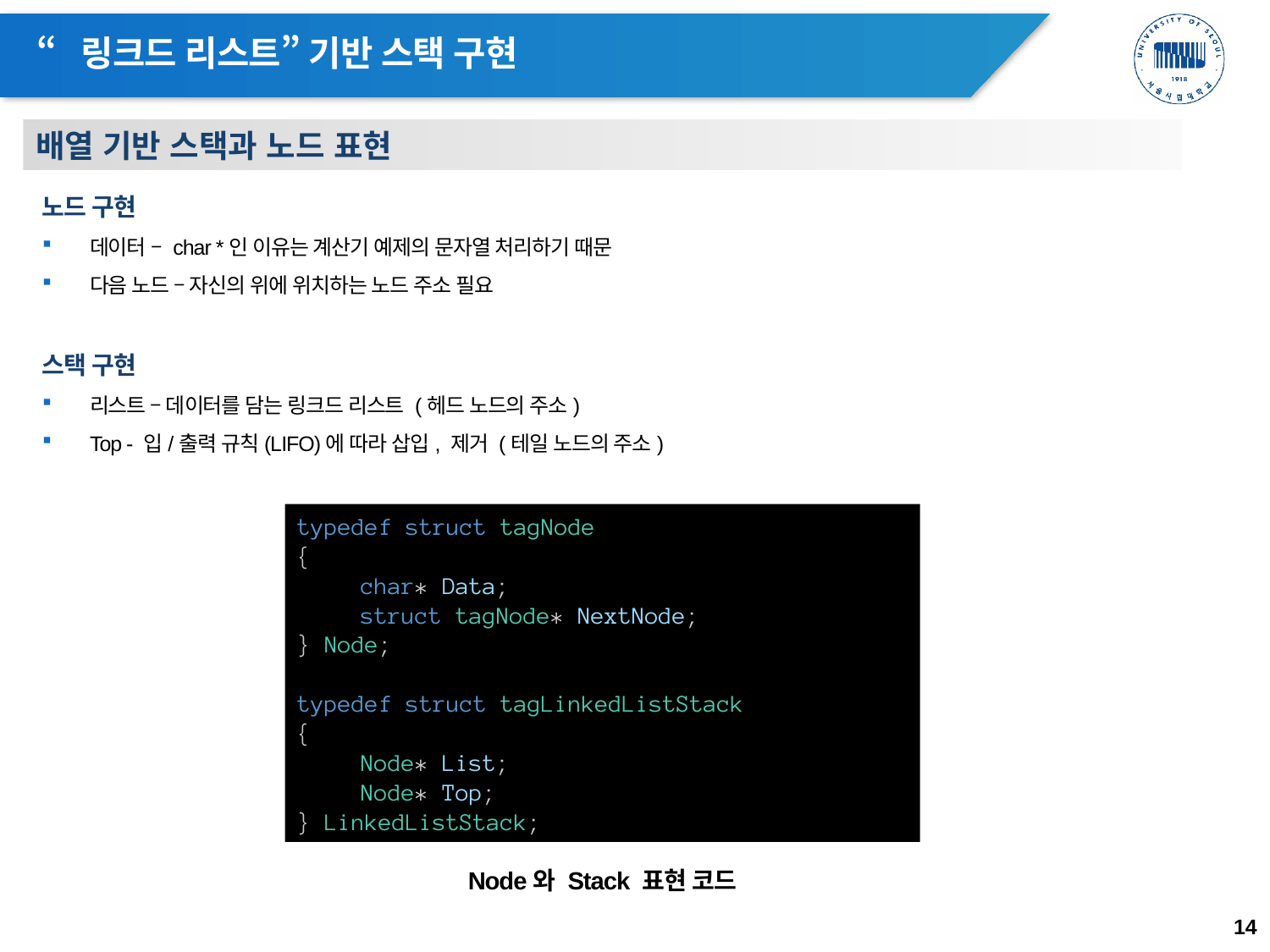

# “링크드 리스트” 기반 스택 구현
배열 기반 스택과 노드 표현
노드 구현
데이터 – char *인 이유는 계산기 예제의 문자열 처리하기 때문
다음 노드 – 자신의 위에 위치하는 노드 주소 필요

스택 구현
리스트 – 데이터를 담는 링크드 리스트 (헤드 노드의 주소)
Top - 입/출력 규칙(LIFO)에 따라 삽입, 제거 (테일 노드의 주소)
typedef struct tagNode
{
char* Data;
struct tagNode* NextNode;
} Node;
typedef struct tagLinkedListStack
{
Node* List;
Node* Top;
} LinkedListStack;
Node와 Stack 표현 코드
14